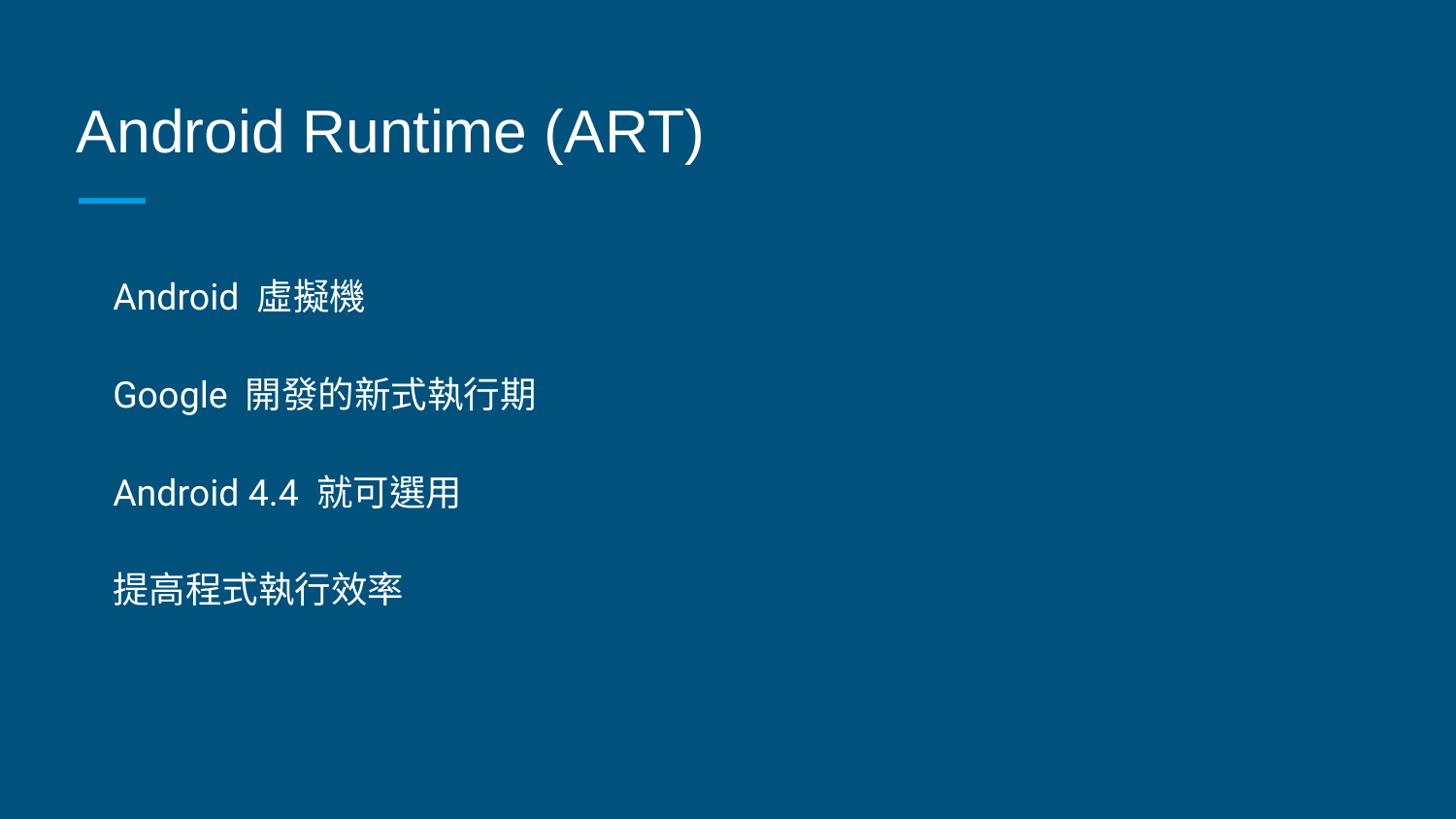

# Android Runtime (ART)
Android 虛擬機
Google 開發的新式執行期
Android 4.4 就可選用
提高程式執行效率